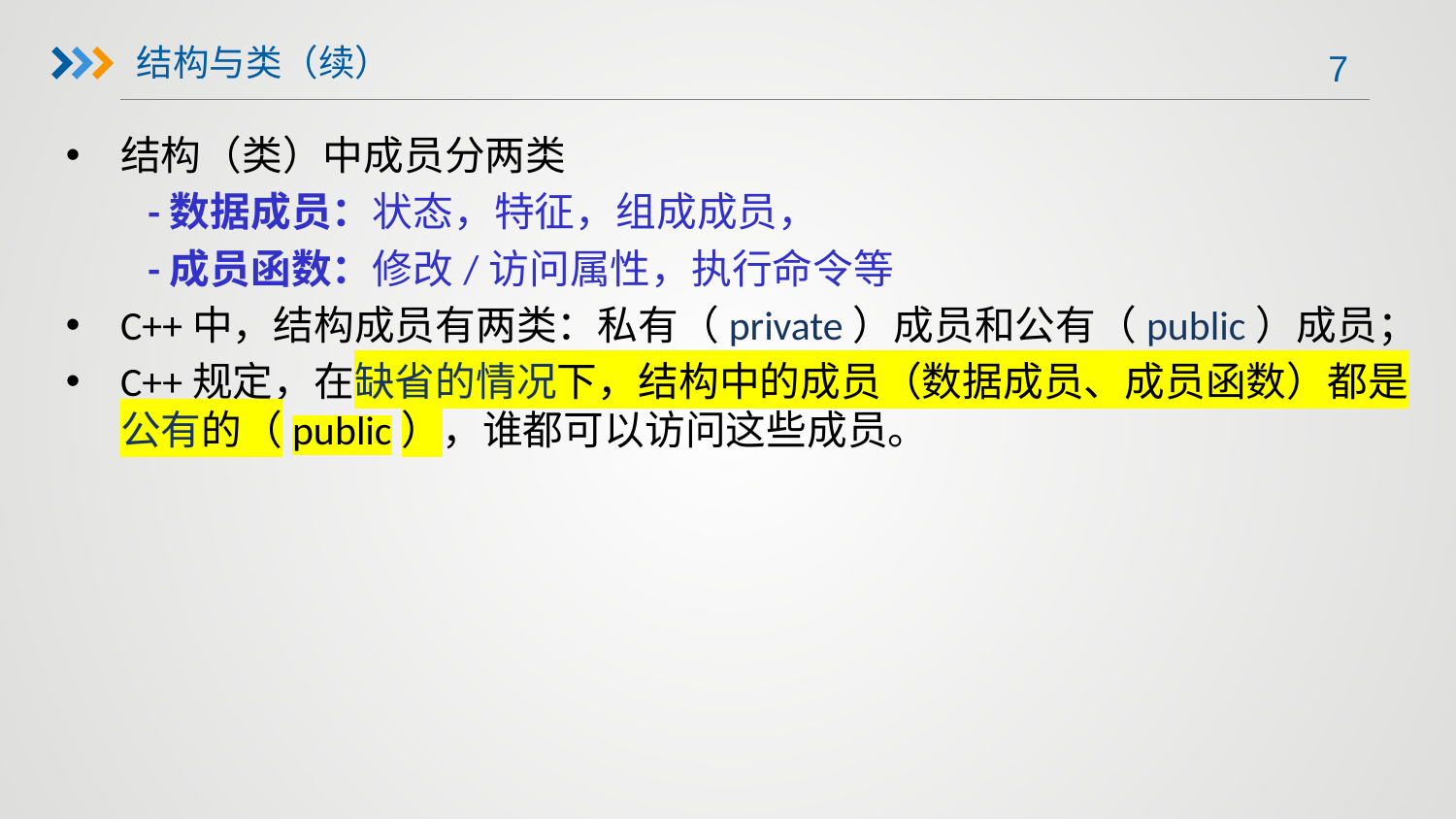

结构与类（续）
结构（类）中成员分两类
 -数据成员：状态，特征，组成成员，
 -成员函数：修改/访问属性，执行命令等
C++中，结构成员有两类：私有（private）成员和公有（public）成员；
C++规定，在缺省的情况下，结构中的成员（数据成员、成员函数）都是公有的（public），谁都可以访问这些成员。